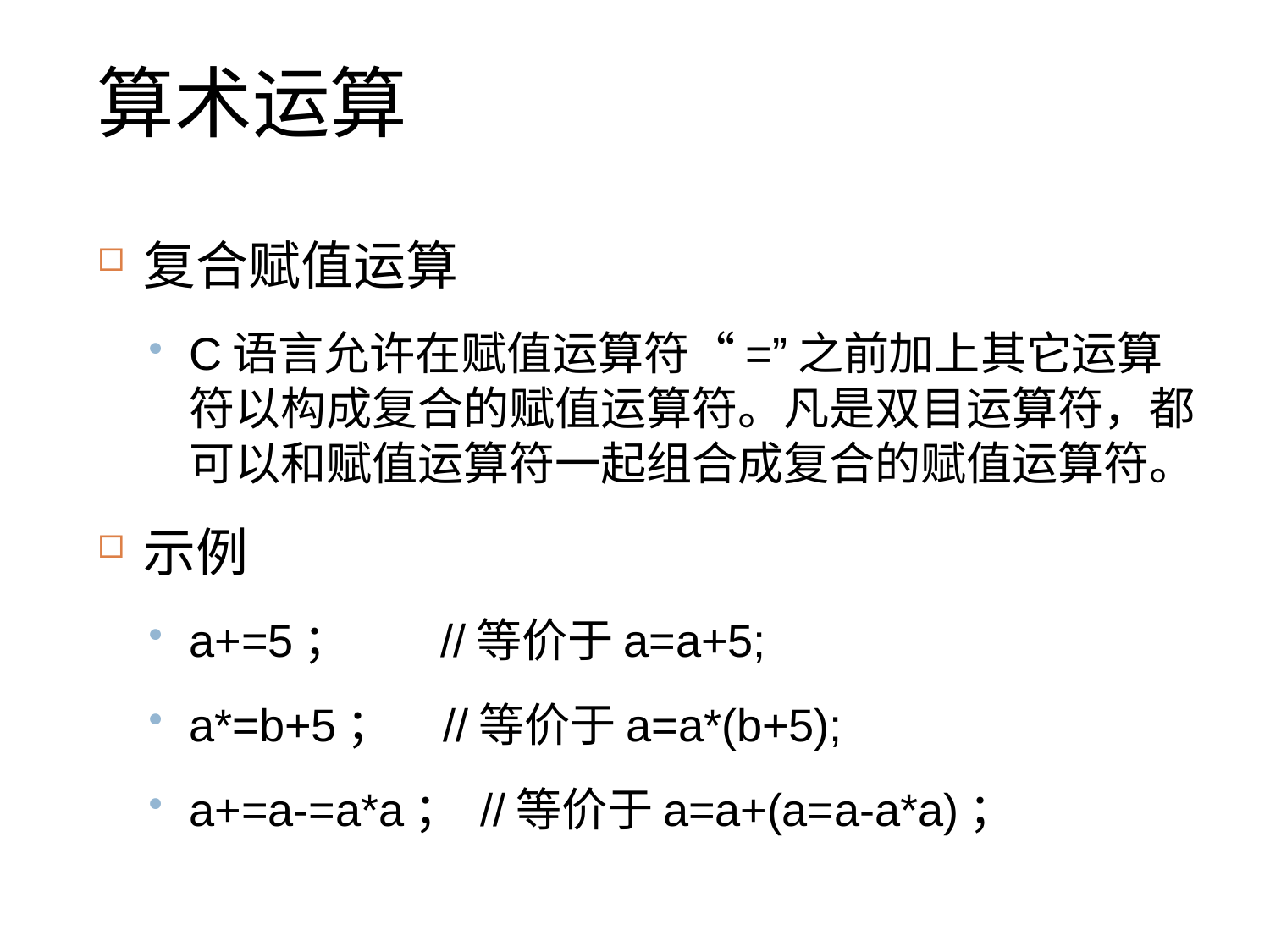

# 算术运算
复合赋值运算
C语言允许在赋值运算符“=”之前加上其它运算符以构成复合的赋值运算符。凡是双目运算符，都可以和赋值运算符一起组合成复合的赋值运算符。
示例
a+=5；        //等价于a=a+5;
a*=b+5；    //等价于a=a*(b+5);
a+=a-=a*a； //等价于a=a+(a=a-a*a)；